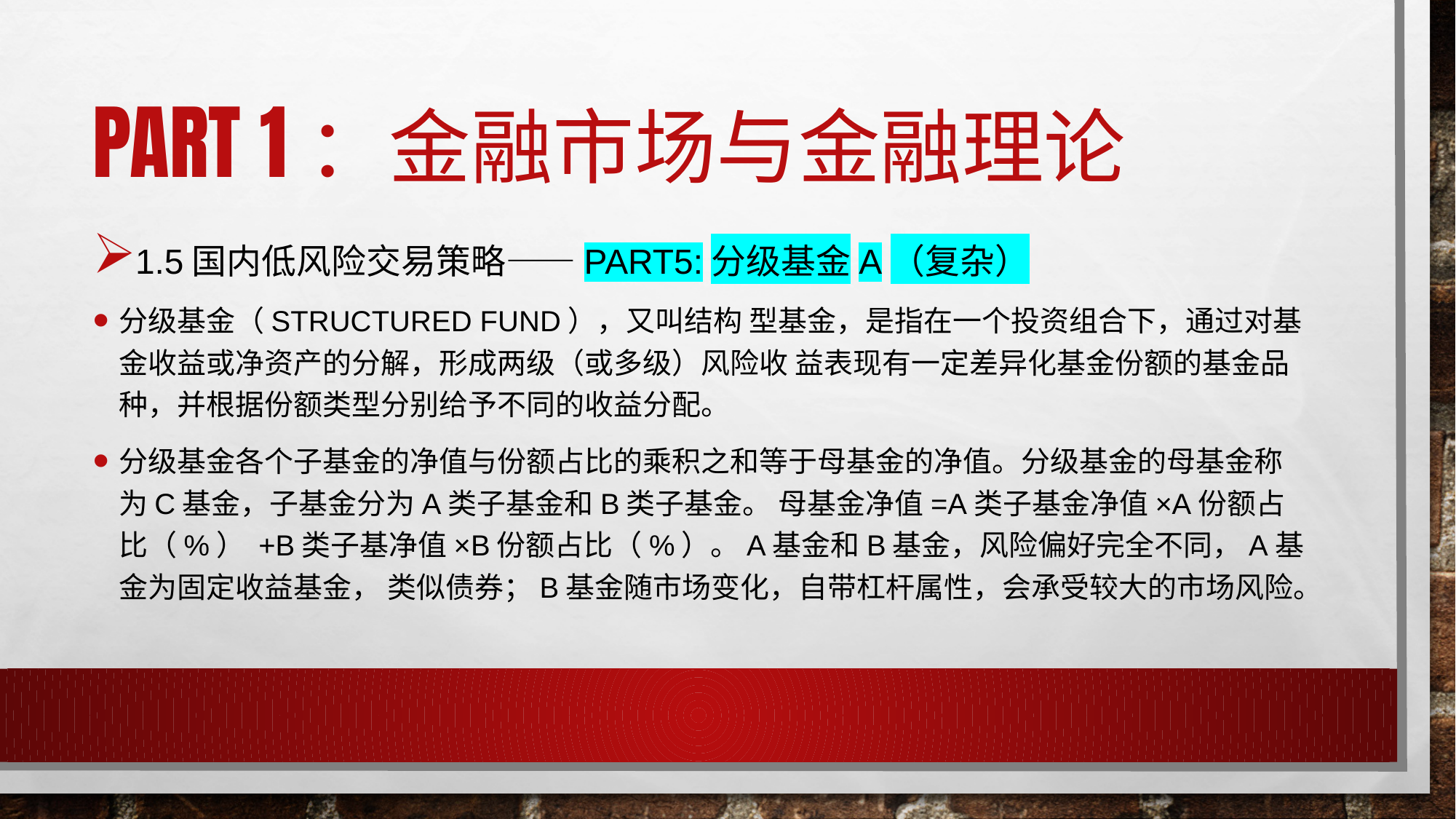

# Part 1：金融市场与金融理论
1.5国内低风险交易策略——PART5:分级基金A（复杂）
分级基金（Structured Fund），又叫结构 型基金，是指在⼀个投资组合下，通过对基金收益或净资产的分解，形成两级（或多级）风险收 益表现有⼀定差异化基金份额的基金品种，并根据份额类型分别给予不同的收益分配。
分级基金各个子基金的净值与份额占比的乘积之和等于母基金的净值。分级基金的母基金称为C基⾦，子基金分为A类子基金和B类子基金。 母基金净值=A类子基金净值×A份额占⽐（%） +B类子基净值×B份额占⽐（%）。A基金和B基金，风险偏好完全不同，A基金为固定收益基金， 类似债券；B基金随市场变化，自带杠杆属性，会承受较大的市场风险。